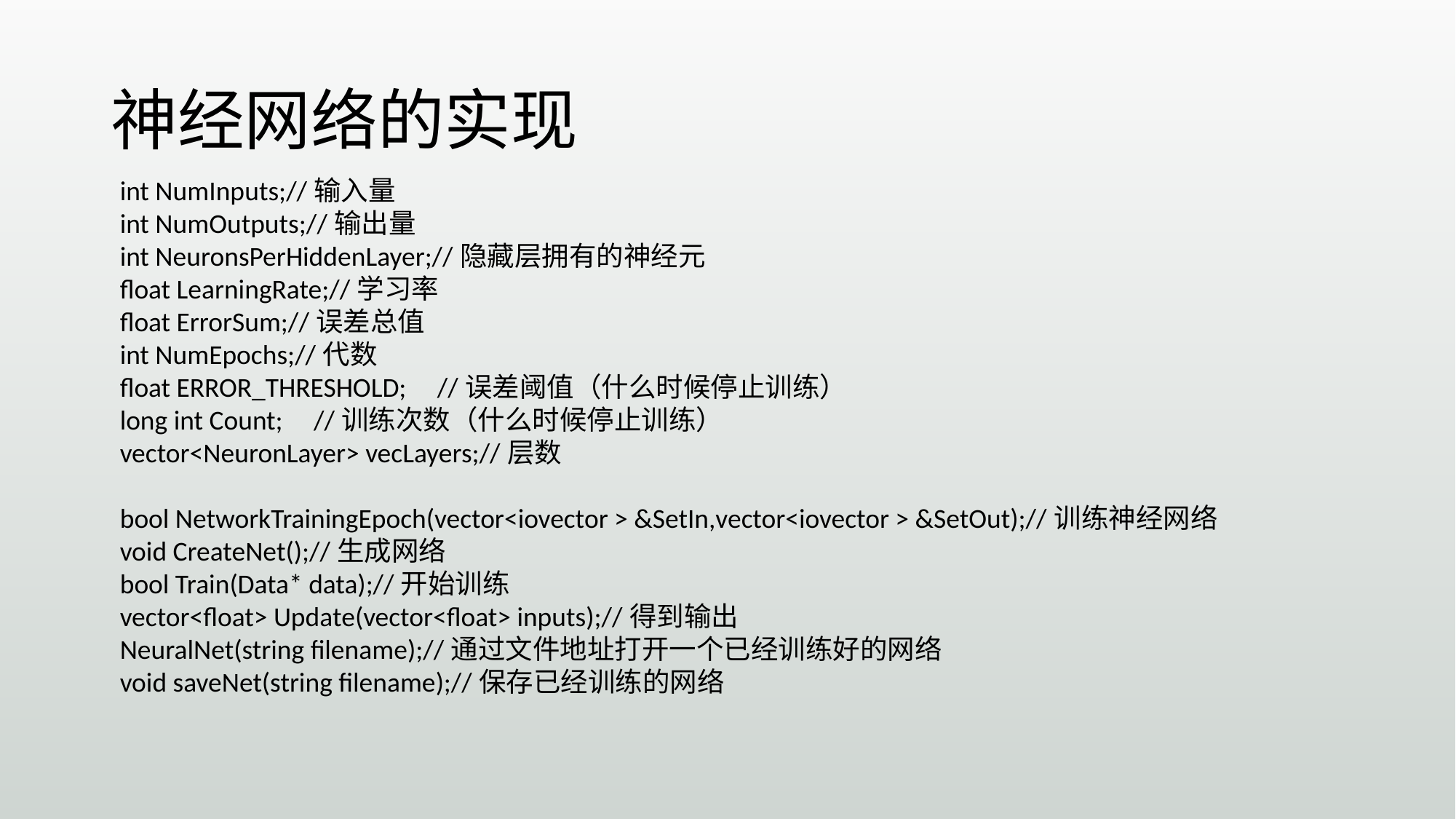

# 神经网络的实现
    int NumInputs;//输入量
    int NumOutputs;//输出量
    int NeuronsPerHiddenLayer;//隐藏层拥有的神经元
    float LearningRate;//学习率
    float ErrorSum;//误差总值
    int NumEpochs;//代数
    float ERROR_THRESHOLD;     //误差阈值（什么时候停止训练）
    long int Count;     //训练次数（什么时候停止训练）
    vector<NeuronLayer> vecLayers;//层数

    bool NetworkTrainingEpoch(vector<iovector > &SetIn,vector<iovector > &SetOut);//训练神经网络
    void CreateNet();//生成网络
    bool Train(Data* data);//开始训练
    vector<float> Update(vector<float> inputs);//得到输出
    NeuralNet(string filename);//通过文件地址打开一个已经训练好的网络
    void saveNet(string filename);//保存已经训练的网络